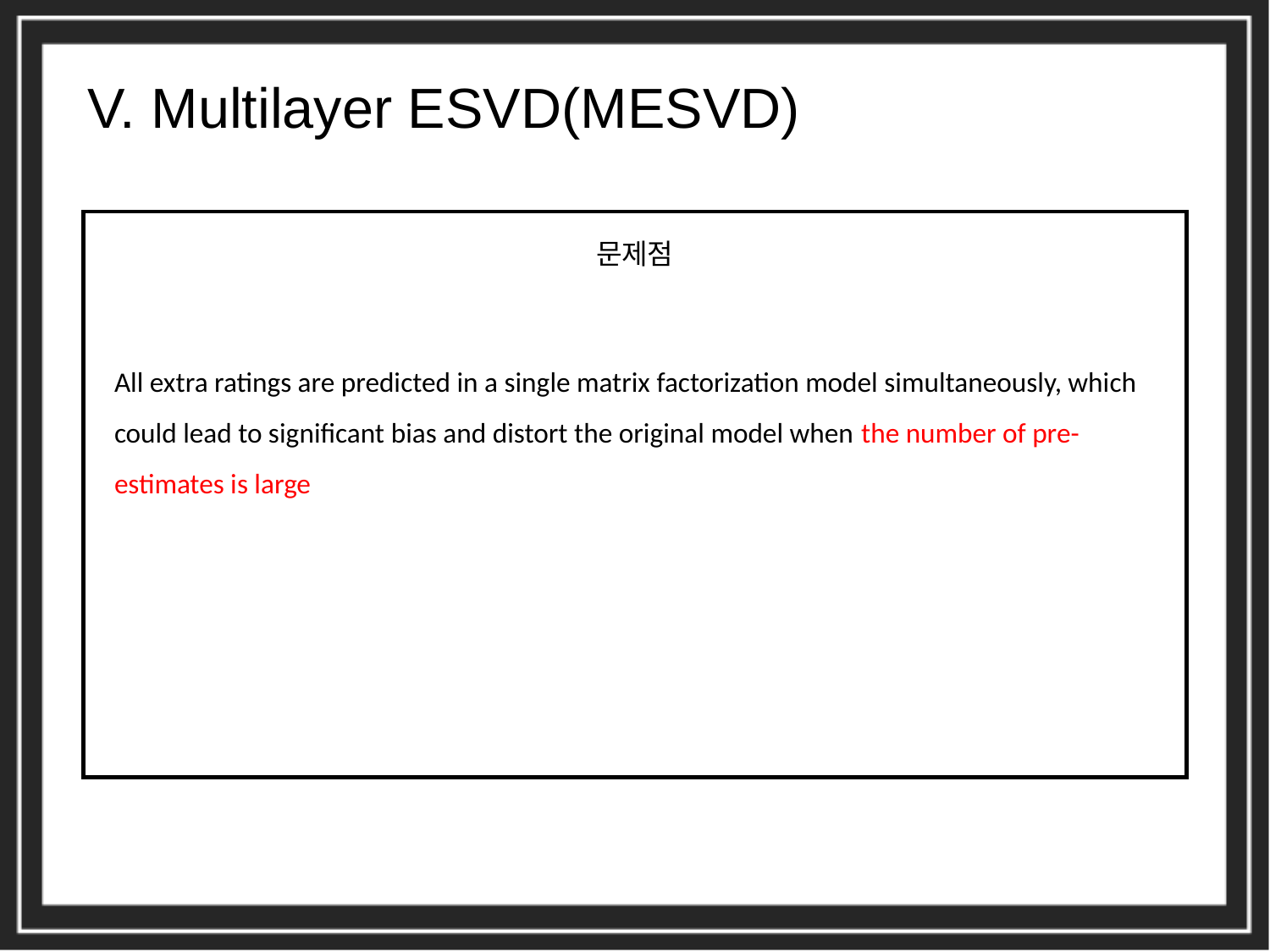

V. Multilayer ESVD(MESVD)

문제점
All extra ratings are predicted in a single matrix factorization model simultaneously, which could lead to significant bias and distort the original model when the number of pre-estimates is large